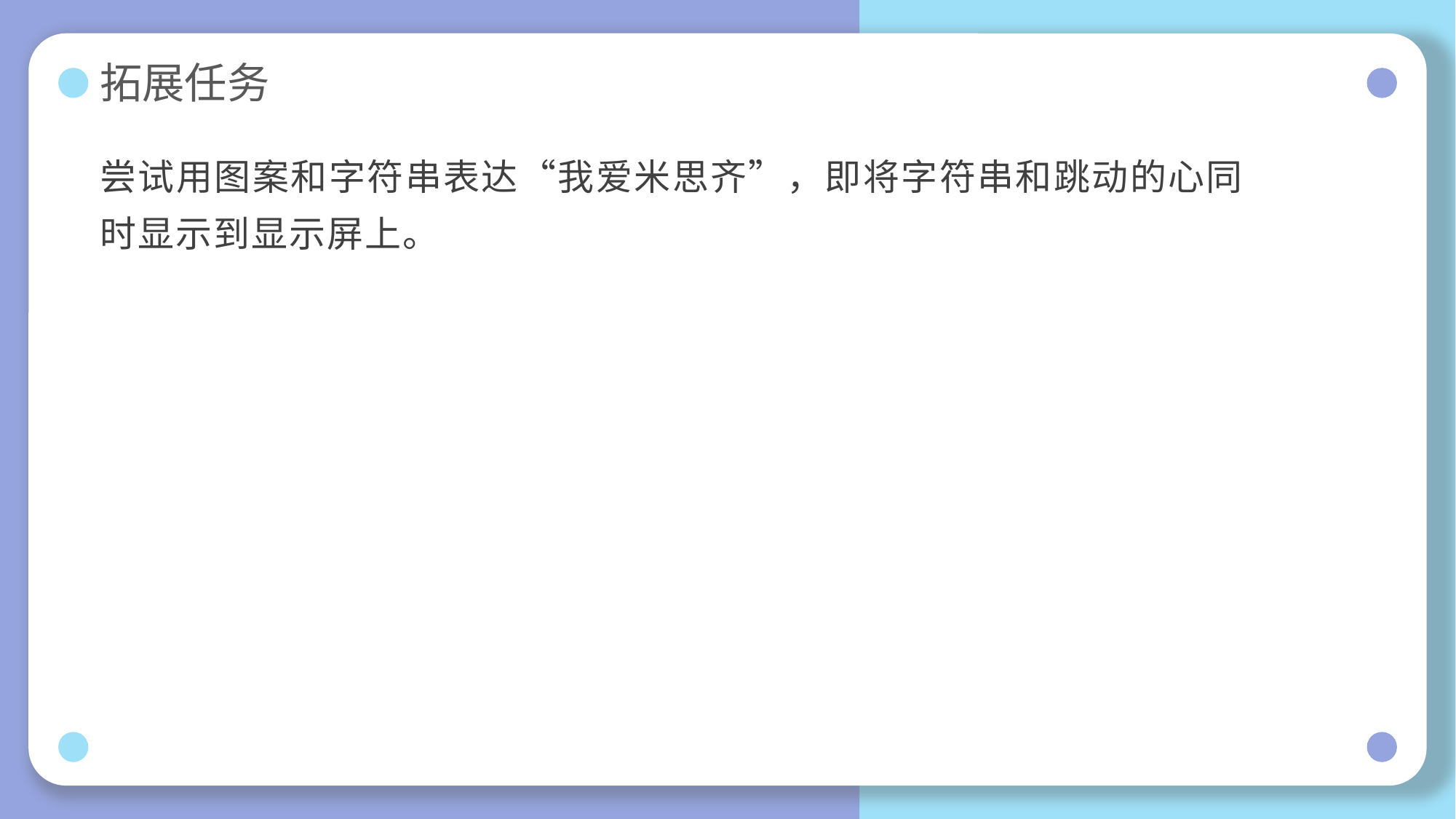

# 拓展任务
尝试用图案和字符串表达“我爱米思齐”，即将字符串和跳动的心同时显示到显示屏上。